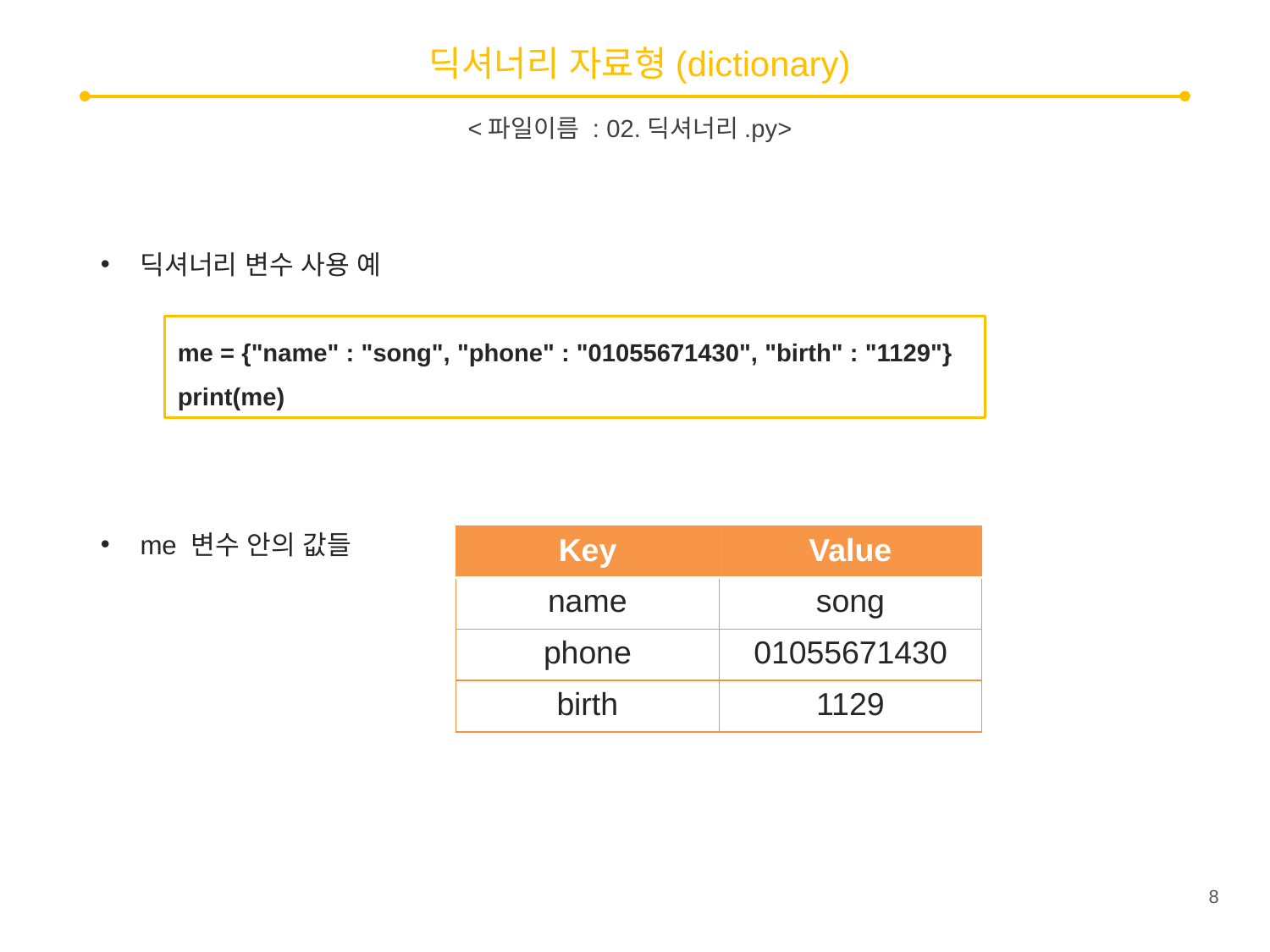

# 딕셔너리 자료형(dictionary)
<파일이름 : 02.딕셔너리.py>
딕셔너리 변수 사용 예
me = {"name" : "song", "phone" : "01055671430", "birth" : "1129"}
print(me)
me 변수 안의 값들
| Key | Value |
| --- | --- |
| name | song |
| phone | 01055671430 |
| birth | 1129 |